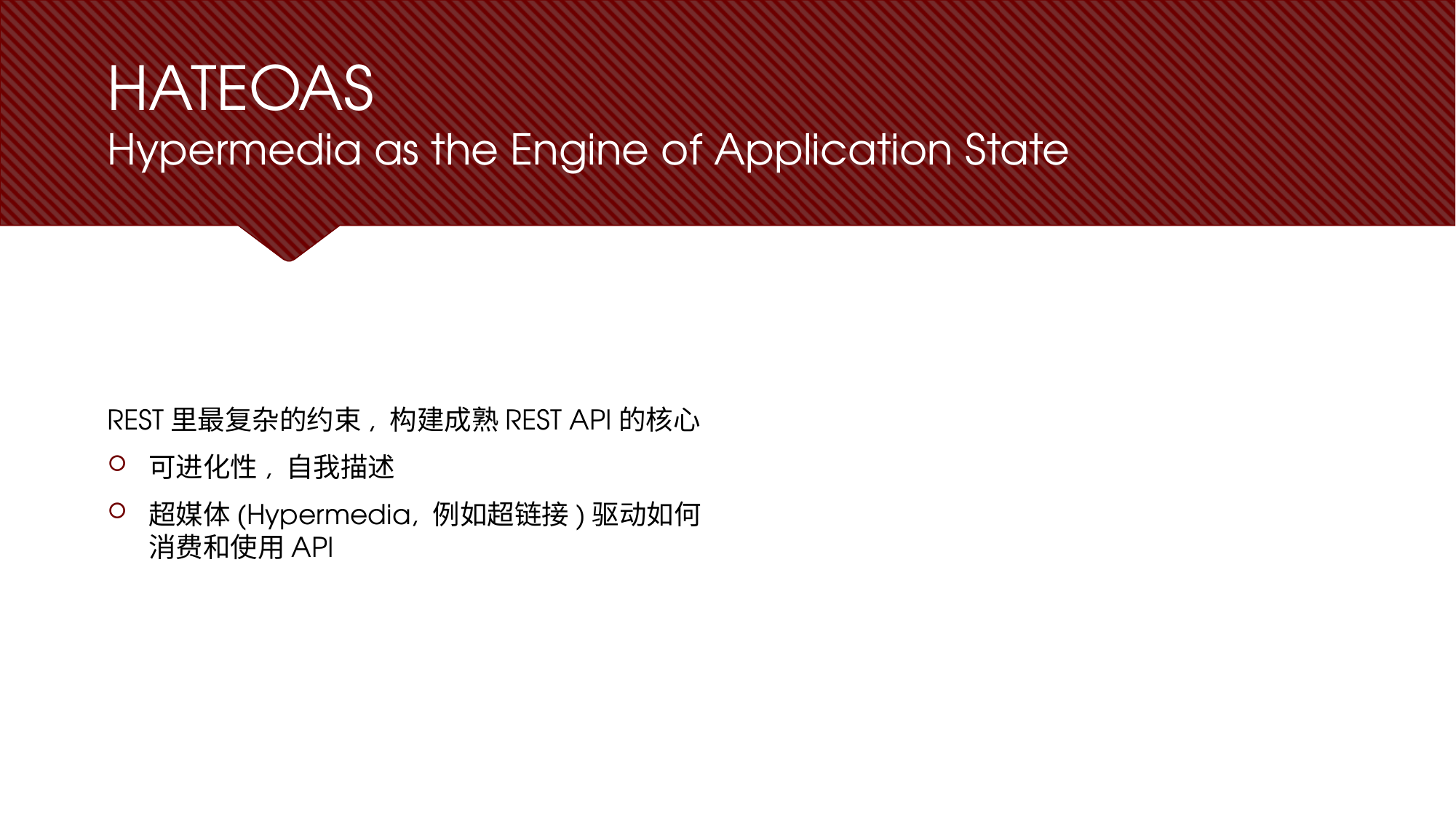

# HATEOAS Hypermedia as the Engine of Application State
REST里最复杂的约束, 构建成熟REST API的核心
可进化性, 自我描述
超媒体(Hypermedia, 例如超链接)驱动如何消费和使用API